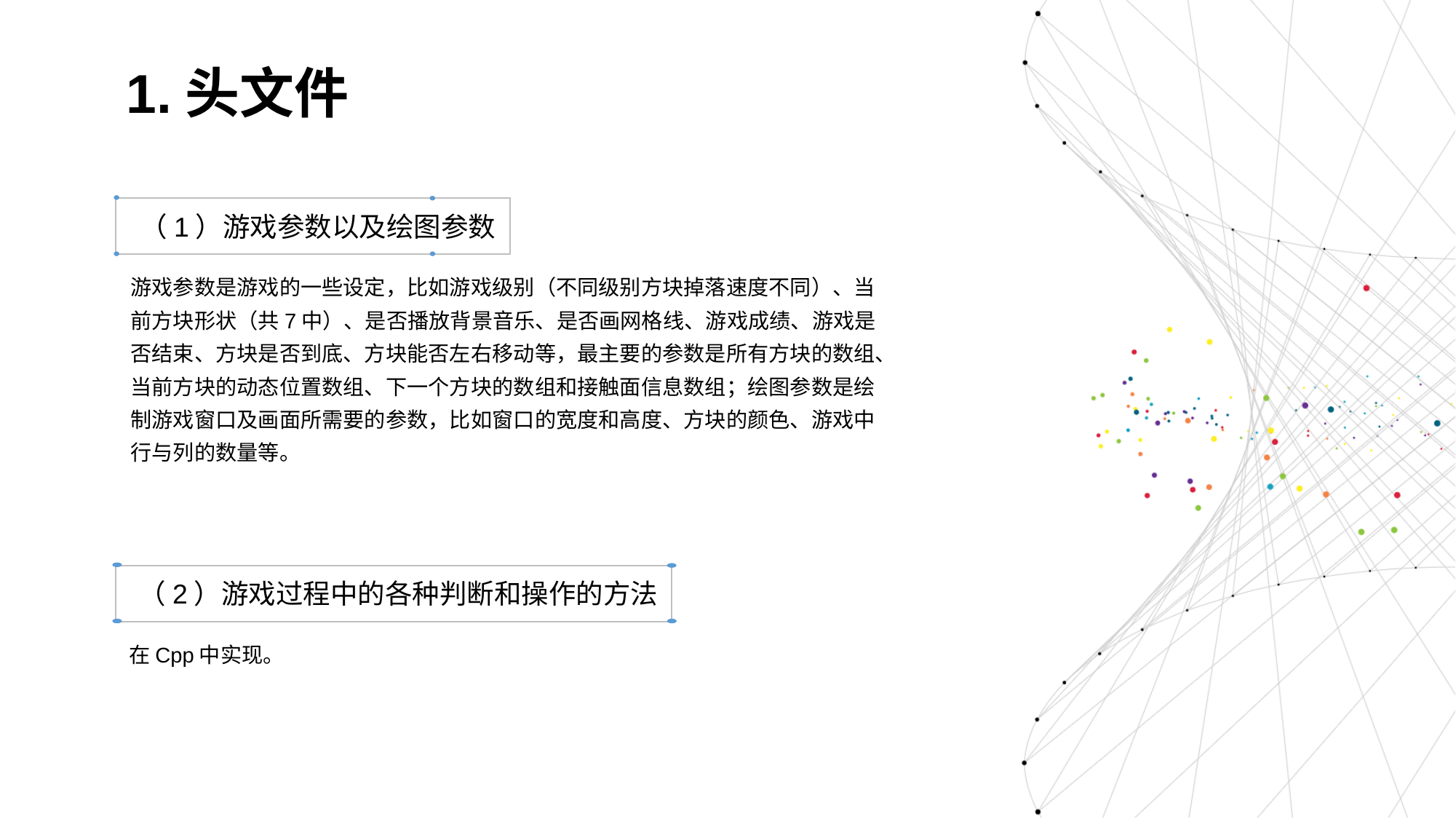

1.头文件

（1）游戏参数以及绘图参数
游戏参数是游戏的一些设定，比如游戏级别（不同级别方块掉落速度不同）、当前方块形状（共7中）、是否播放背景音乐、是否画网格线、游戏成绩、游戏是否结束、方块是否到底、方块能否左右移动等，最主要的参数是所有方块的数组、当前方块的动态位置数组、下一个方块的数组和接触面信息数组；绘图参数是绘制游戏窗口及画面所需要的参数，比如窗口的宽度和高度、方块的颜色、游戏中行与列的数量等。

（2）游戏过程中的各种判断和操作的方法
在Cpp中实现。